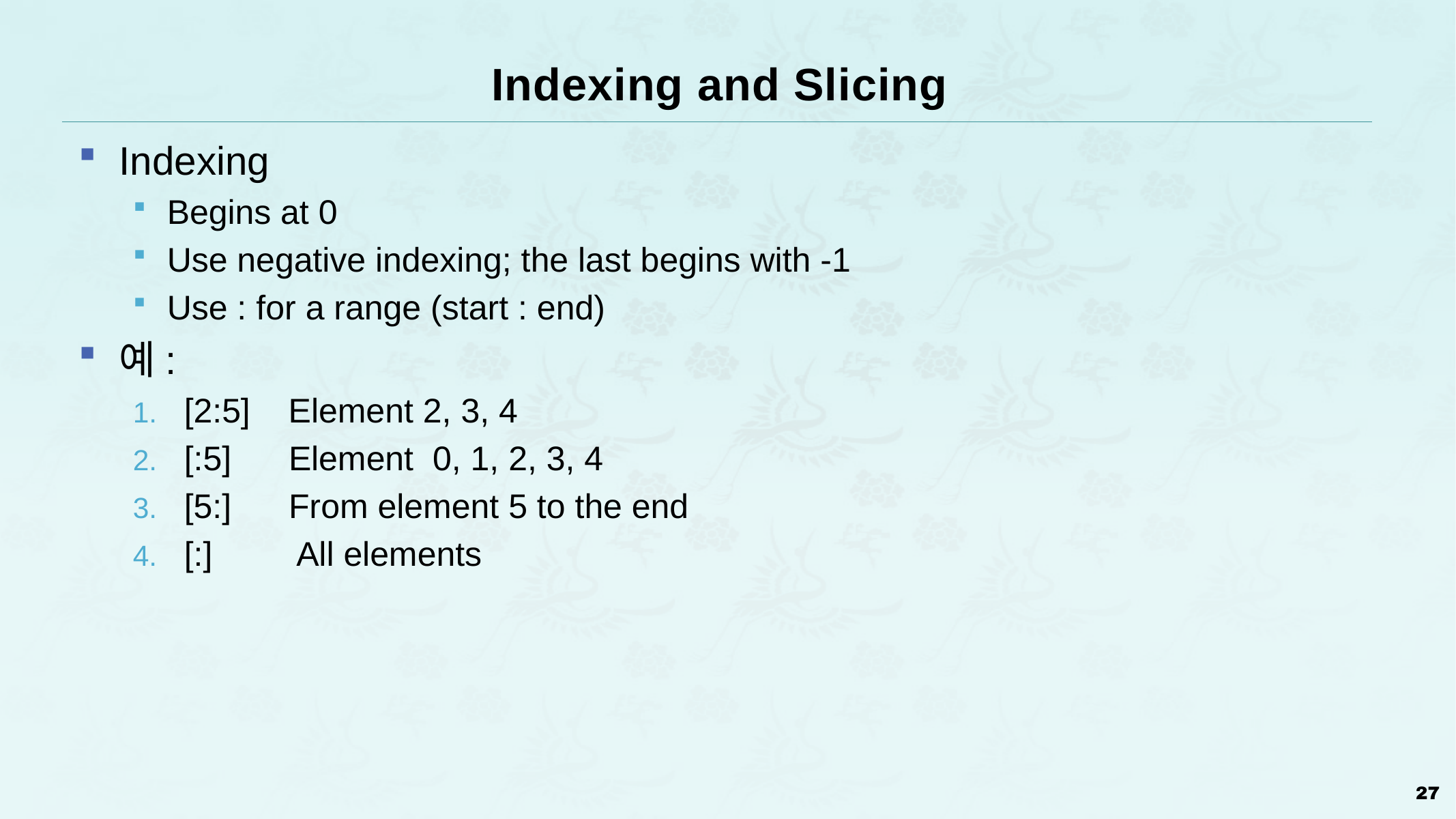

# Indexing and Slicing
Indexing
Begins at 0
Use negative indexing; the last begins with -1
Use : for a range (start : end)
예:
[2:5]    Element 2, 3, 4
[:5]      Element  0, 1, 2, 3, 4
[5:]      From element 5 to the end
[:]         All elements

27